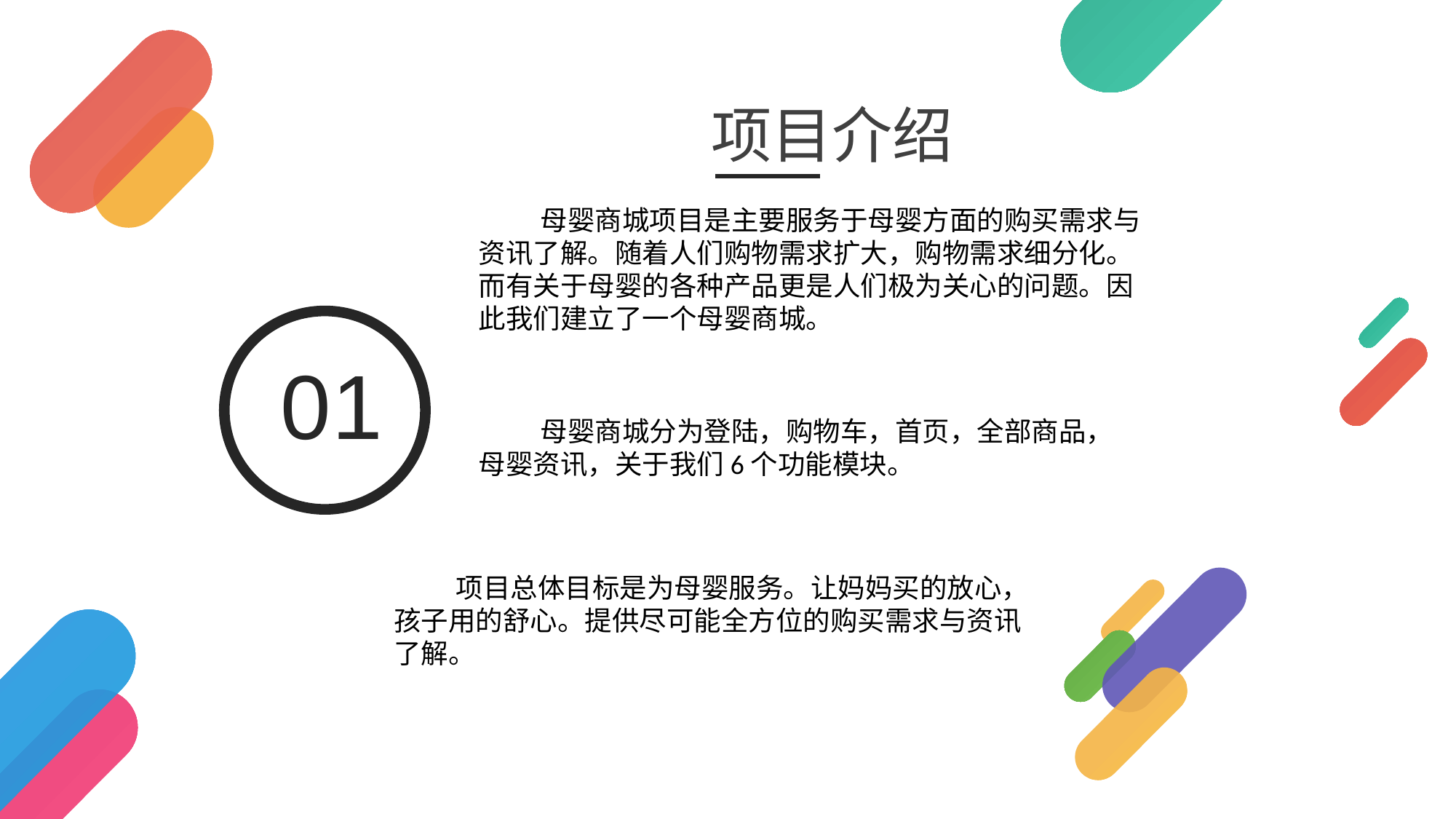

项目介绍

         母婴商城项目是主要服务于母婴方面的购买需求与资讯了解。随着人们购物需求扩大，购物需求细分化。而有关于母婴的各种产品更是人们极为关心的问题。因此我们建立了一个母婴商城。

01

         母婴商城分为登陆，购物车，首页，全部商品，母婴资讯，关于我们6个功能模块。
         项目总体目标是为母婴服务。让妈妈买的放心，孩子用的舒心。提供尽可能全方位的购买需求与资讯了解。